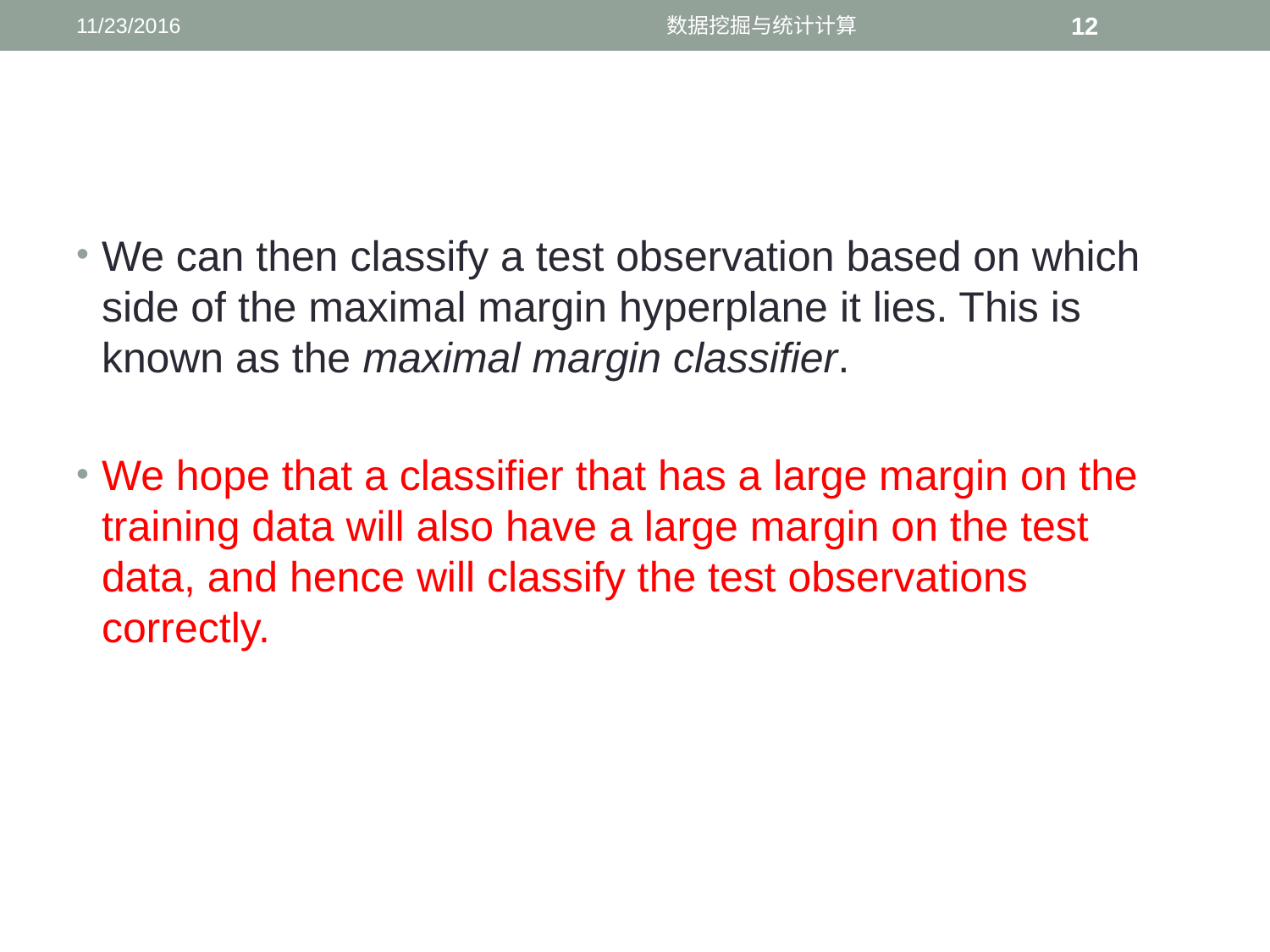

11/23/2016
数据挖掘与统计计算
12
#
We can then classify a test observation based on which side of the maximal margin hyperplane it lies. This is known as the maximal margin classifier.

We hope that a classifier that has a large margin on the training data will also have a large margin on the test data, and hence will classify the test observations correctly.